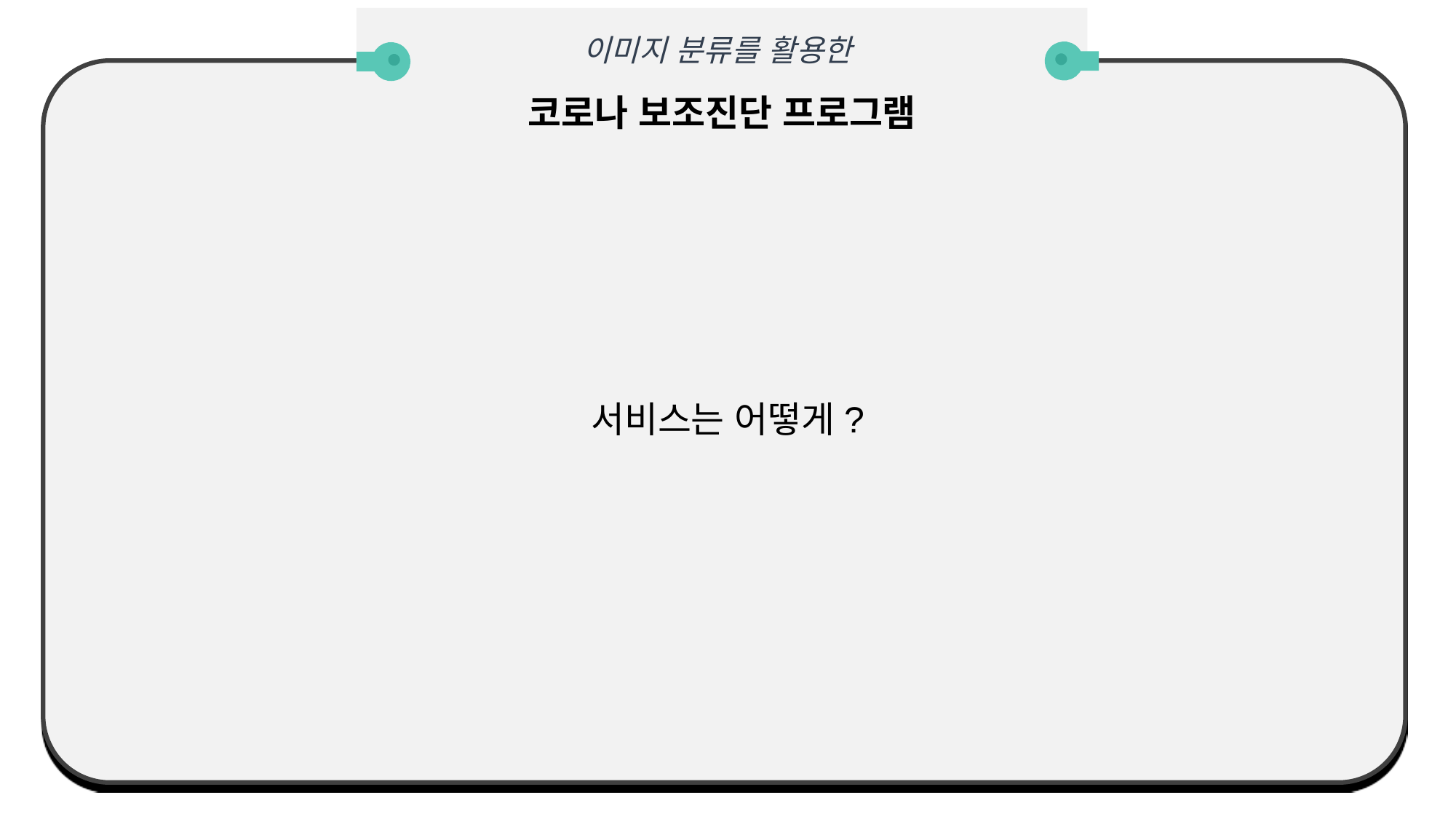

이미지 분류를 활용한
코로나 보조진단 프로그램

서비스는 어떻게?